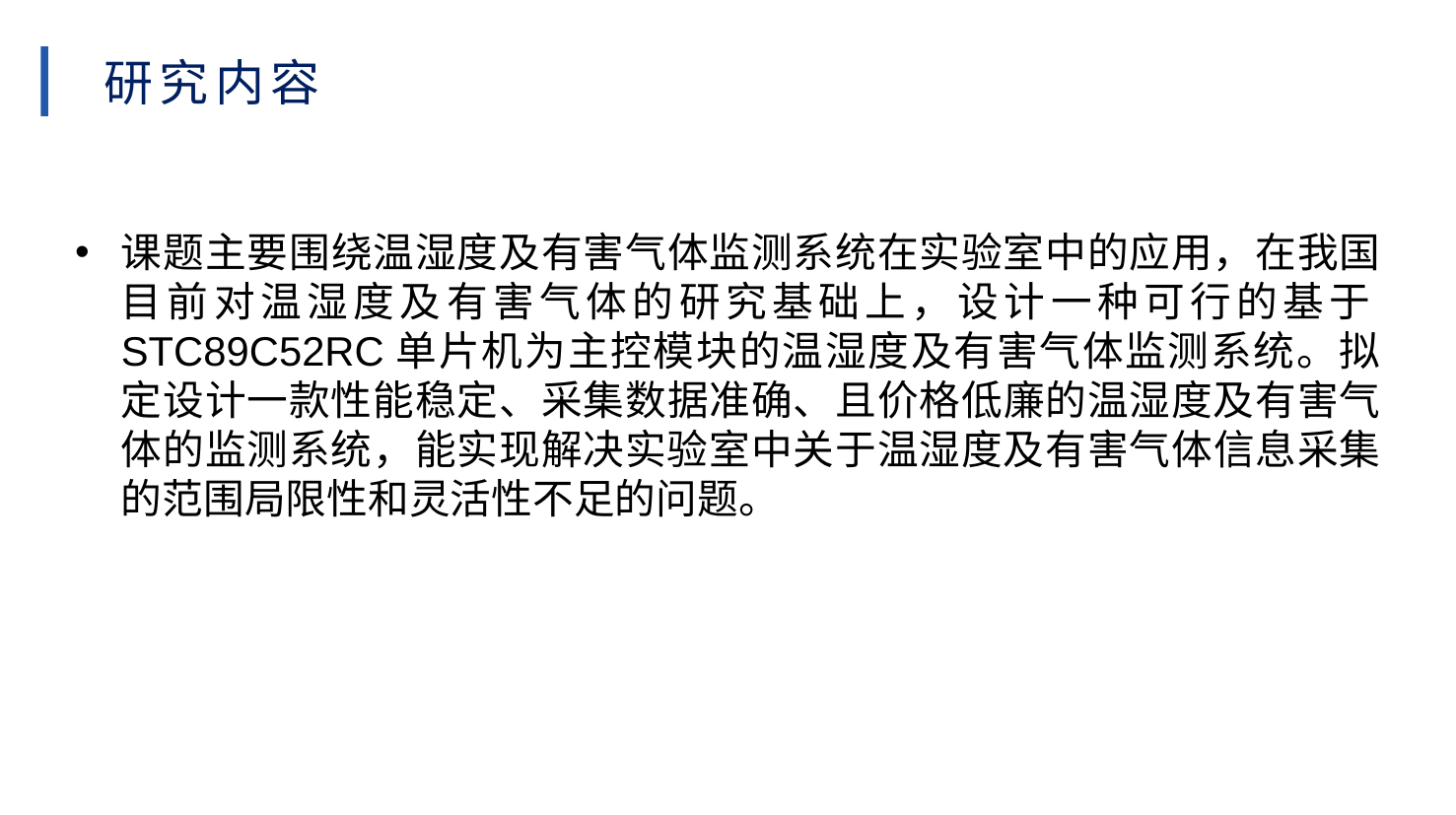

研究内容
课题主要围绕温湿度及有害气体监测系统在实验室中的应用，在我国目前对温湿度及有害气体的研究基础上，设计一种可行的基于STC89C52RC单片机为主控模块的温湿度及有害气体监测系统。拟定设计一款性能稳定、采集数据准确、且价格低廉的温湿度及有害气体的监测系统，能实现解决实验室中关于温湿度及有害气体信息采集的范围局限性和灵活性不足的问题。

75%
33%